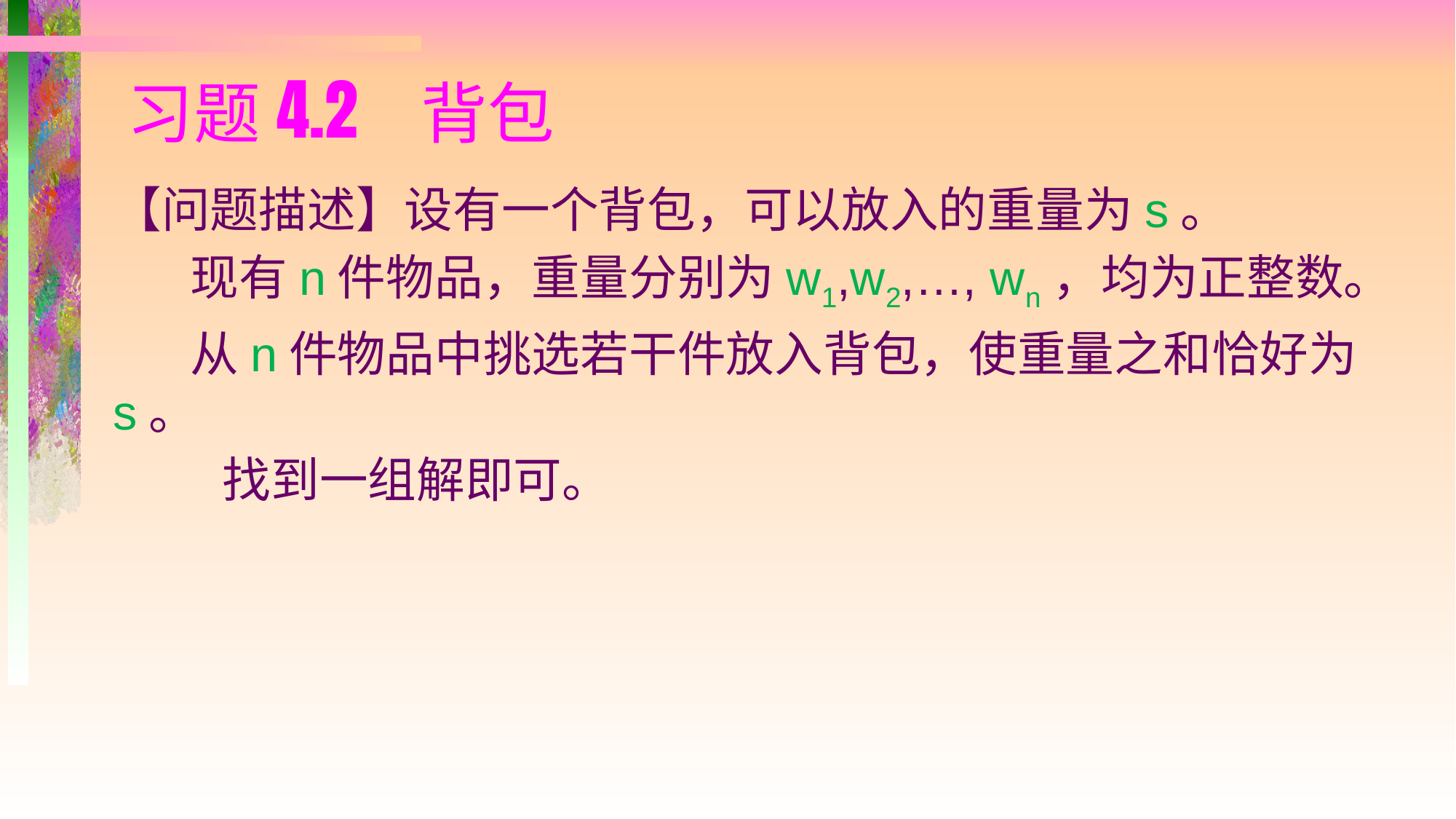

# 习题4.2   背包
【问题描述】设有一个背包，可以放入的重量为s。
      现有n件物品，重量分别为w1,w2,…, wn，均为正整数。
      从n件物品中挑选若干件放入背包，使重量之和恰好为s。
	找到一组解即可。